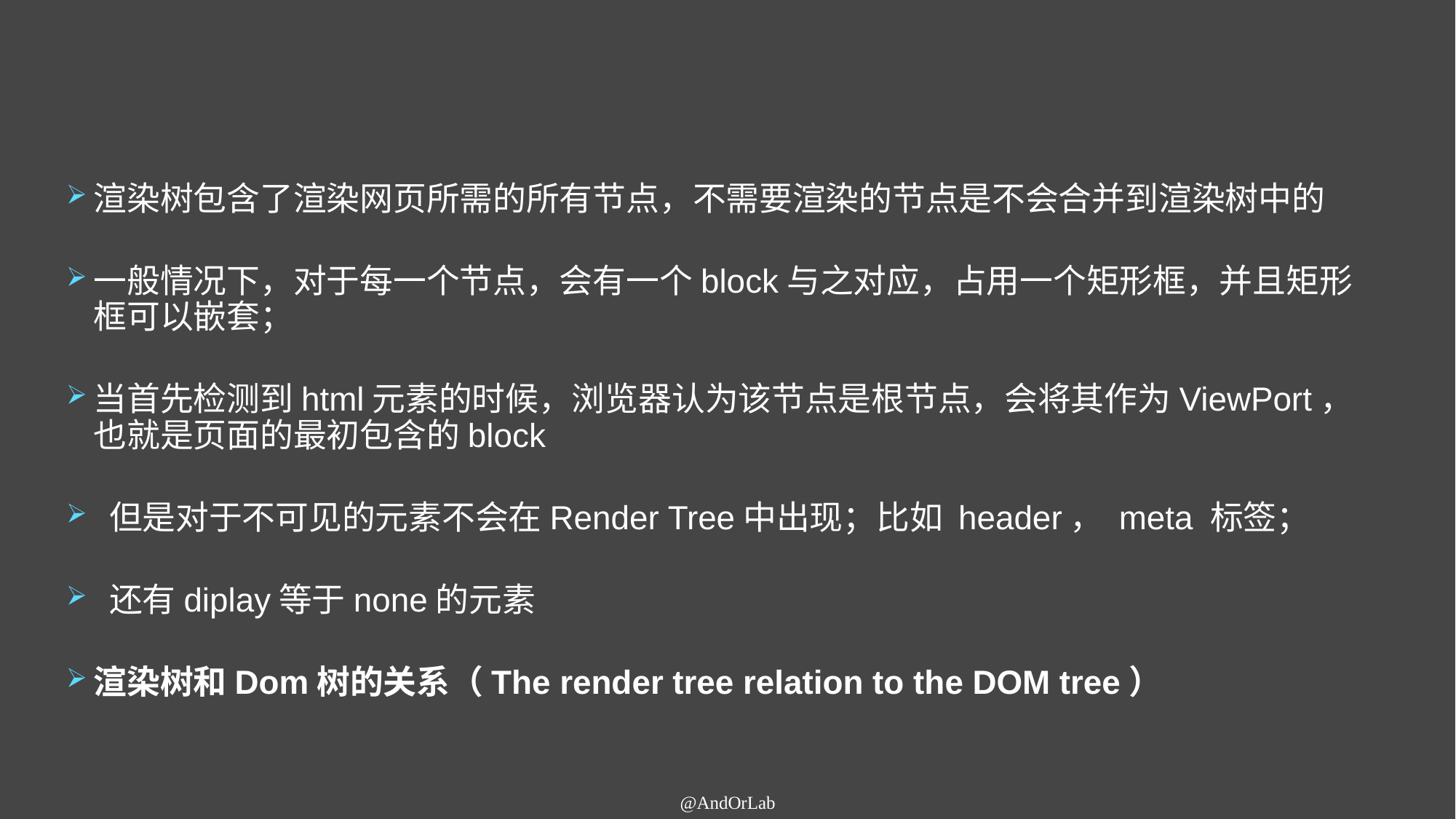

渲染树包含了渲染网页所需的所有节点，不需要渲染的节点是不会合并到渲染树中的

一般情况下，对于每一个节点，会有一个block与之对应，占用一个矩形框，并且矩形框可以嵌套；

当首先检测到html元素的时候，浏览器认为该节点是根节点，会将其作为ViewPort，也就是页面的最初包含的block

 但是对于不可见的元素不会在Render Tree中出现；比如 header， meta 标签；

 还有diplay等于none的元素

渲染树和Dom树的关系（The render tree relation to the DOM tree）
@AndOrLab